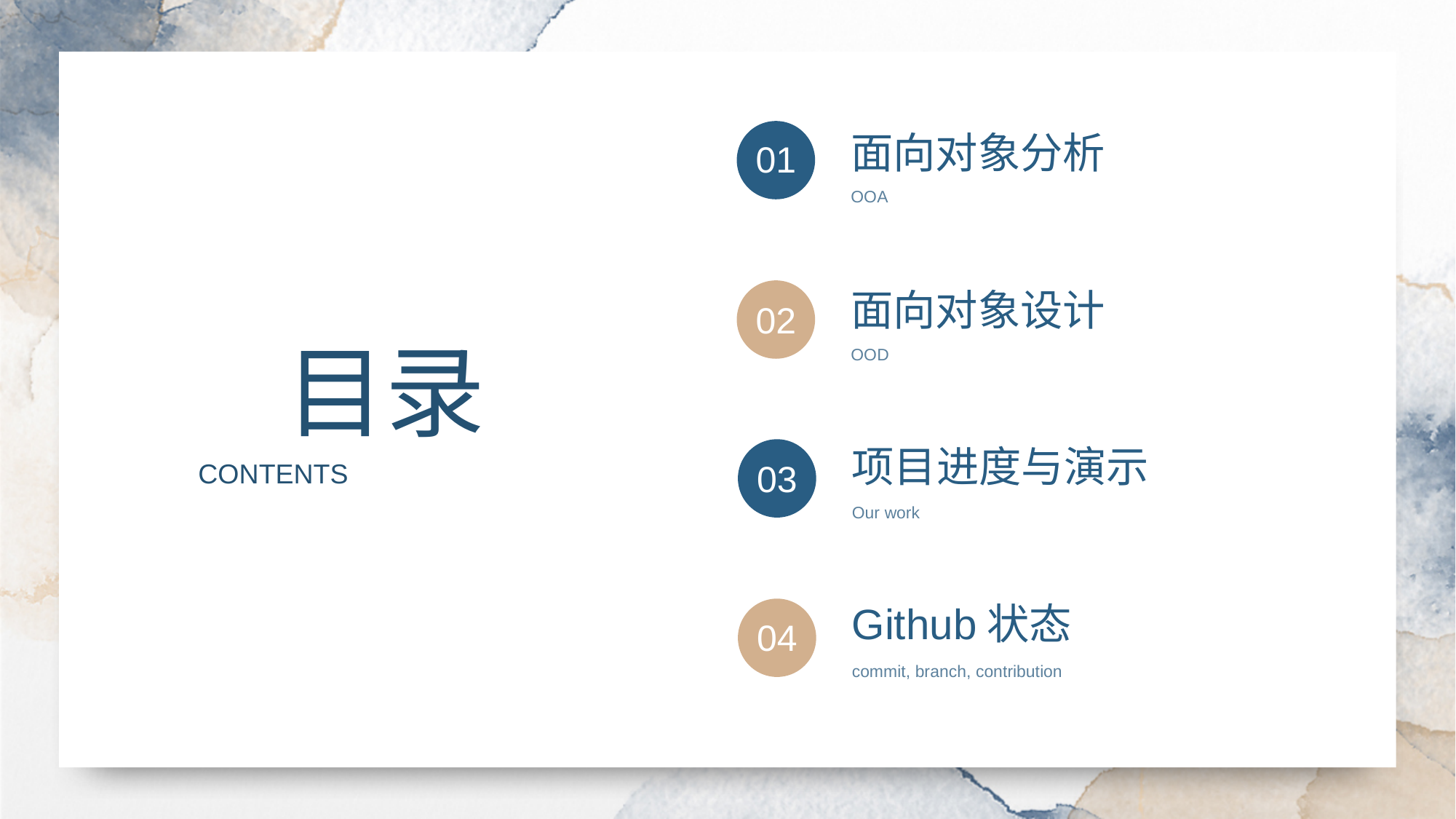

面向对象分析

01
OOA
面向对象设计

02
目录
CONTENTS
OOD
项目进度与演示

03
Our work
Github状态

04
commit, branch, contribution